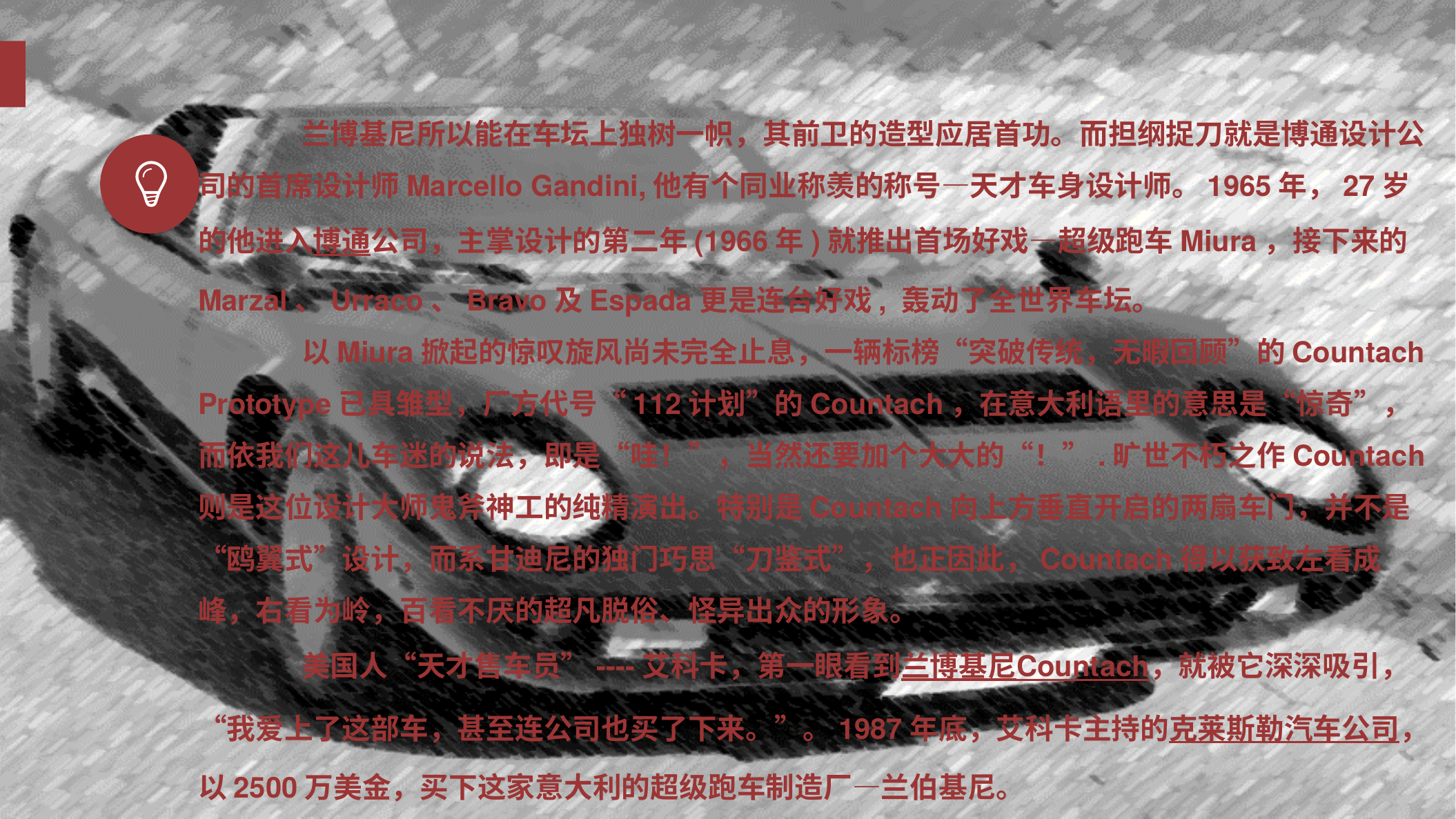

兰博基尼所以能在车坛上独树一帜，其前卫的造型应居首功。而担纲捉刀就是博通设计公司的首席设计师Marcello Gandini,他有个同业称羡的称号―天才车身设计师。1965年，27岁的他进入博通公司，主掌设计的第二年(1966年)就推出首场好戏―超级跑车Miura，接下来的Marzal、Urraco、Bravo及Espada更是连台好戏, 轰动了全世界车坛。
	以Miura掀起的惊叹旋风尚未完全止息，一辆标榜“突破传统，无暇回顾”的Countach Prototype已具雏型，厂方代号“112计划”的Countach，在意大利语里的意思是“惊奇”，而依我们这儿车迷的说法，即是“哇！”，当然还要加个大大的“！”.旷世不朽之作Countach则是这位设计大师鬼斧神工的纯精演出。特别是Countach向上方垂直开启的两扇车门，并不是“鸥翼式”设计，而系甘迪尼的独门巧思“刀鉴式”，也正因此，Countach得以获致左看成峰，右看为岭，百看不厌的超凡脱俗、怪异出众的形象。
	美国人“天才售车员”----艾科卡，第一眼看到兰博基尼Countach，就被它深深吸引，“我爱上了这部车，甚至连公司也买了下来。”。1987年底，艾科卡主持的克莱斯勒汽车公司，以2500万美金，买下这家意大利的超级跑车制造厂―兰伯基尼。